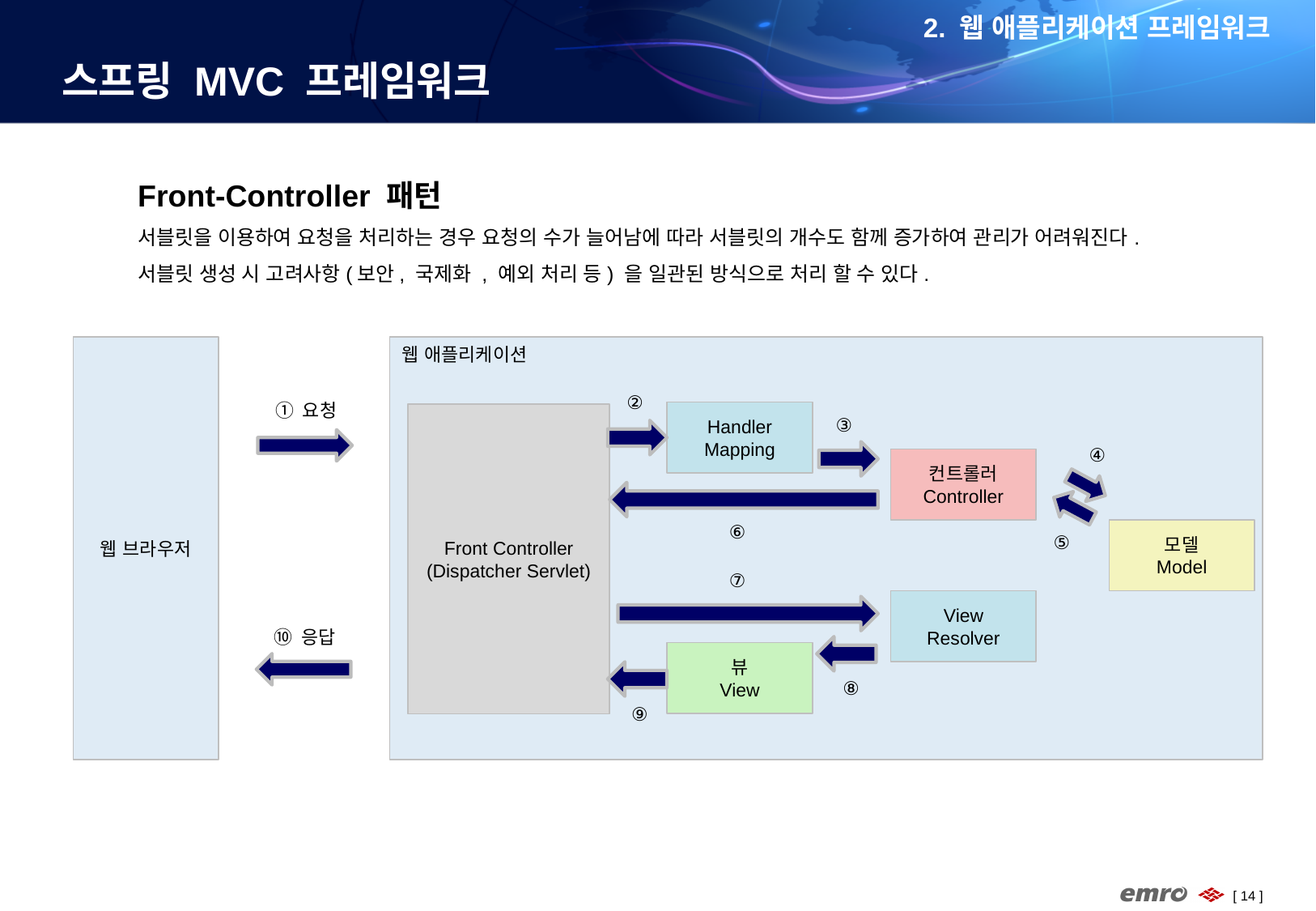

2. 웹 애플리케이션 프레임워크
# 스프링 MVC 프레임워크
Front-Controller 패턴
서블릿을 이용하여 요청을 처리하는 경우 요청의 수가 늘어남에 따라 서블릿의 개수도 함께 증가하여 관리가 어려워진다.
서블릿 생성 시 고려사항(보안, 국제화 , 예외 처리 등) 을 일관된 방식으로 처리 할 수 있다.
웹 브라우저
웹 애플리케이션
②
① 요청
Handler
Mapping
Front Controller
(Dispatcher Servlet)
③

④

컨트롤러
Controller

⑥
모델
Model
⑤
⑦
View
Resolver

⑩ 응답

뷰
View

⑧
⑨